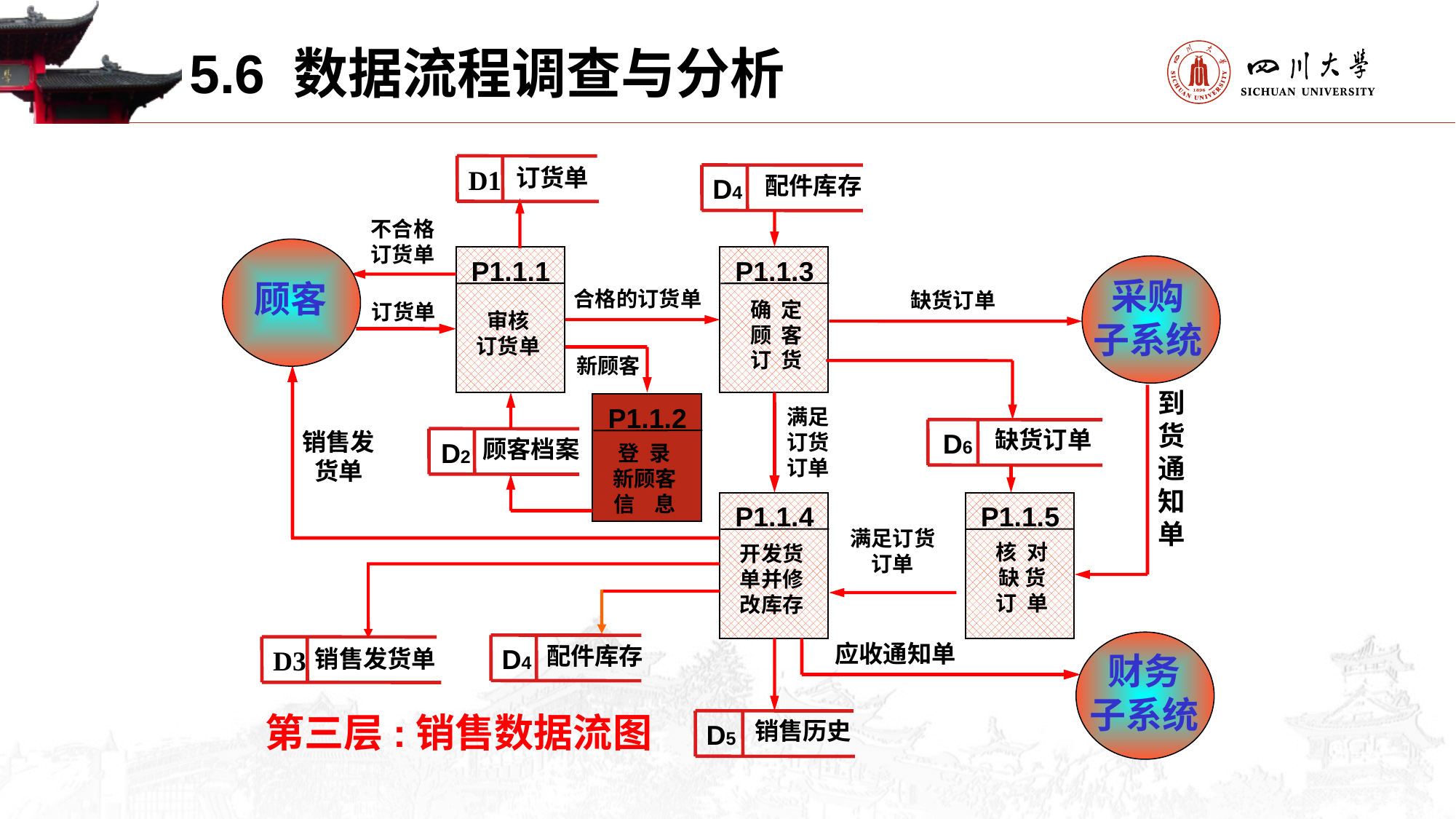

5.6 数据流程调查与分析

D1

订货单

配件库存

D4

不合格
订货单

顾客

P1.1.1
P1.1.3

采购
子系统

合格的订货单
缺货订单

确  定
顾  客
订  货
订货单
审核
订货单

新顾客

到
货
通
知单

P1.1.2
满足
订货
订单

缺货订单
销售发货单
D6

顾客档案

D2
登  录
新顾客
信    息

P1.1.4
P1.1.5

满足订货
订单

核  对
缺 货
订  单
开发货
单并修
改库存

财务
子系统
应收通知单

配件库存

D4

销售发货单
D3

第三层:销售数据流图

销售历史

D5